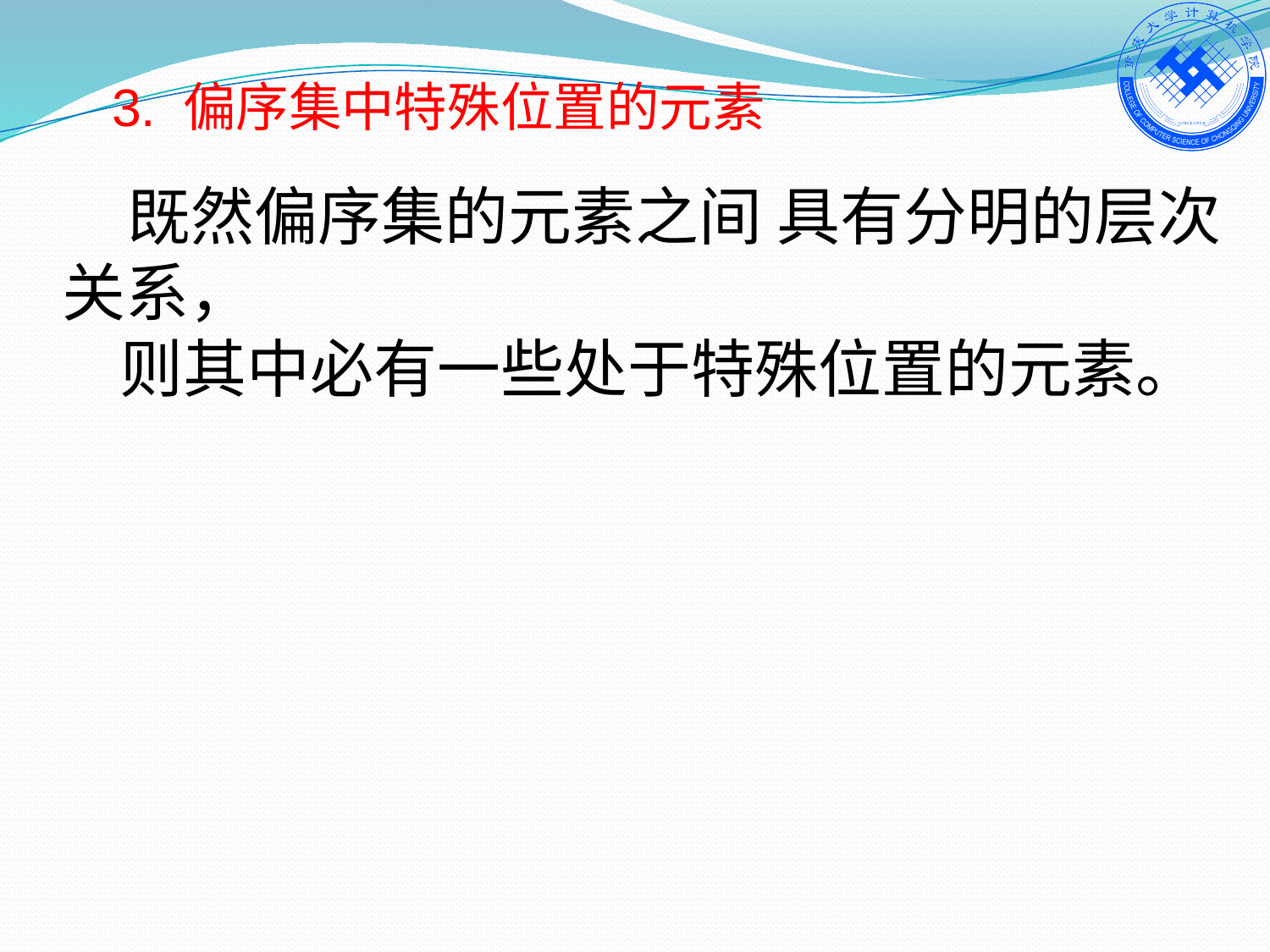

3. 偏序集中特殊位置的元素
        既然偏序集的元素之间 具有分明的层次关系，
   则其中必有一些处于特殊位置的元素。